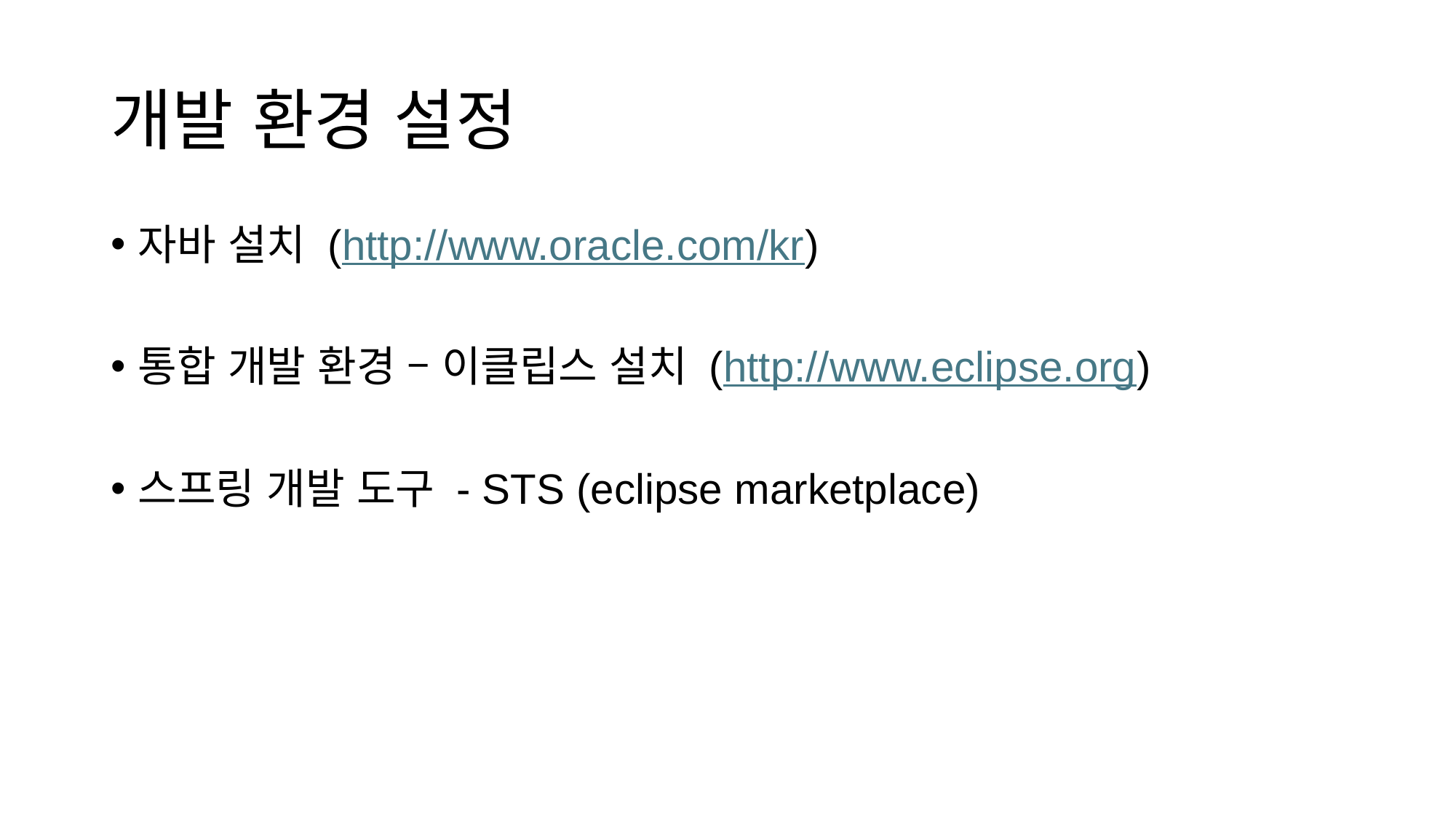

# 개발 환경 설정
자바 설치 (http://www.oracle.com/kr)

통합 개발 환경 – 이클립스 설치 (http://www.eclipse.org)

스프링 개발 도구 - STS (eclipse marketplace)